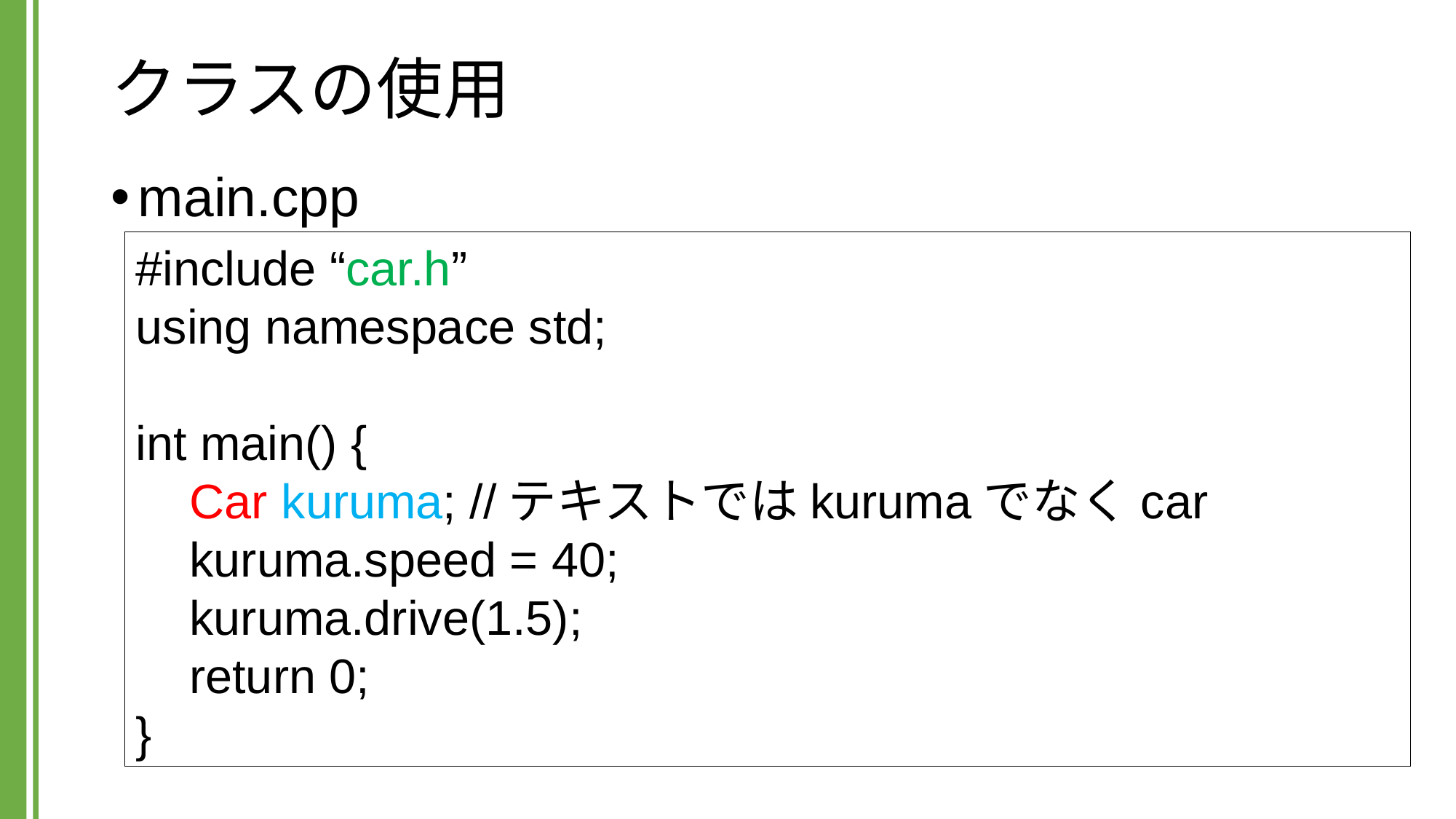

# クラスの使用
main.cpp

#include “car.h”
using namespace std;
int main() {
    Car kuruma; //テキストではkurumaでなくcar
    kuruma.speed = 40;
    kuruma.drive(1.5);
    return 0;
}